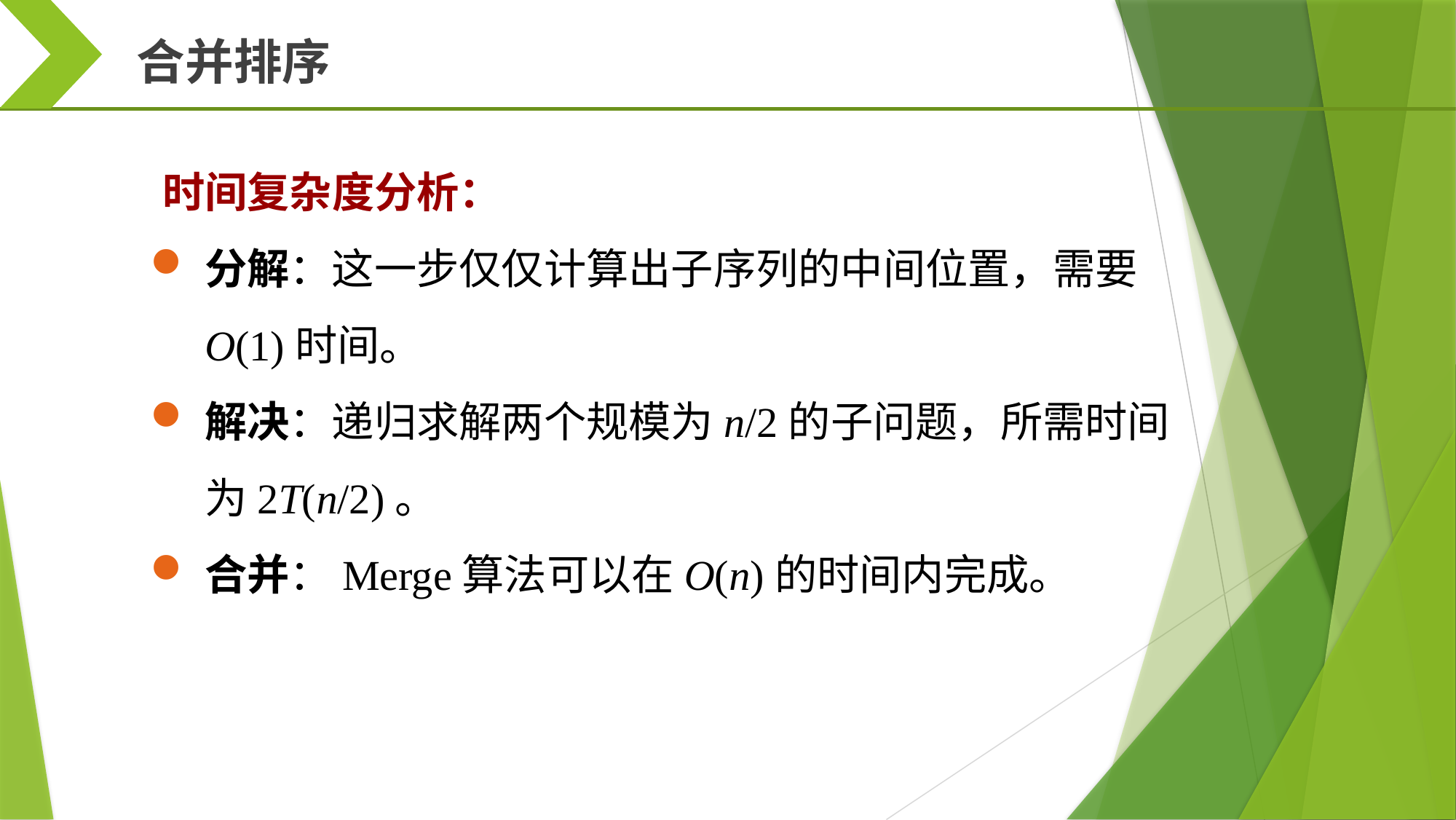

合并排序
时间复杂度分析：
分解：这一步仅仅计算出子序列的中间位置，需要O(1)时间。
解决：递归求解两个规模为n/2的子问题，所需时间为2T(n/2)。
合并：Merge算法可以在O(n)的时间内完成。